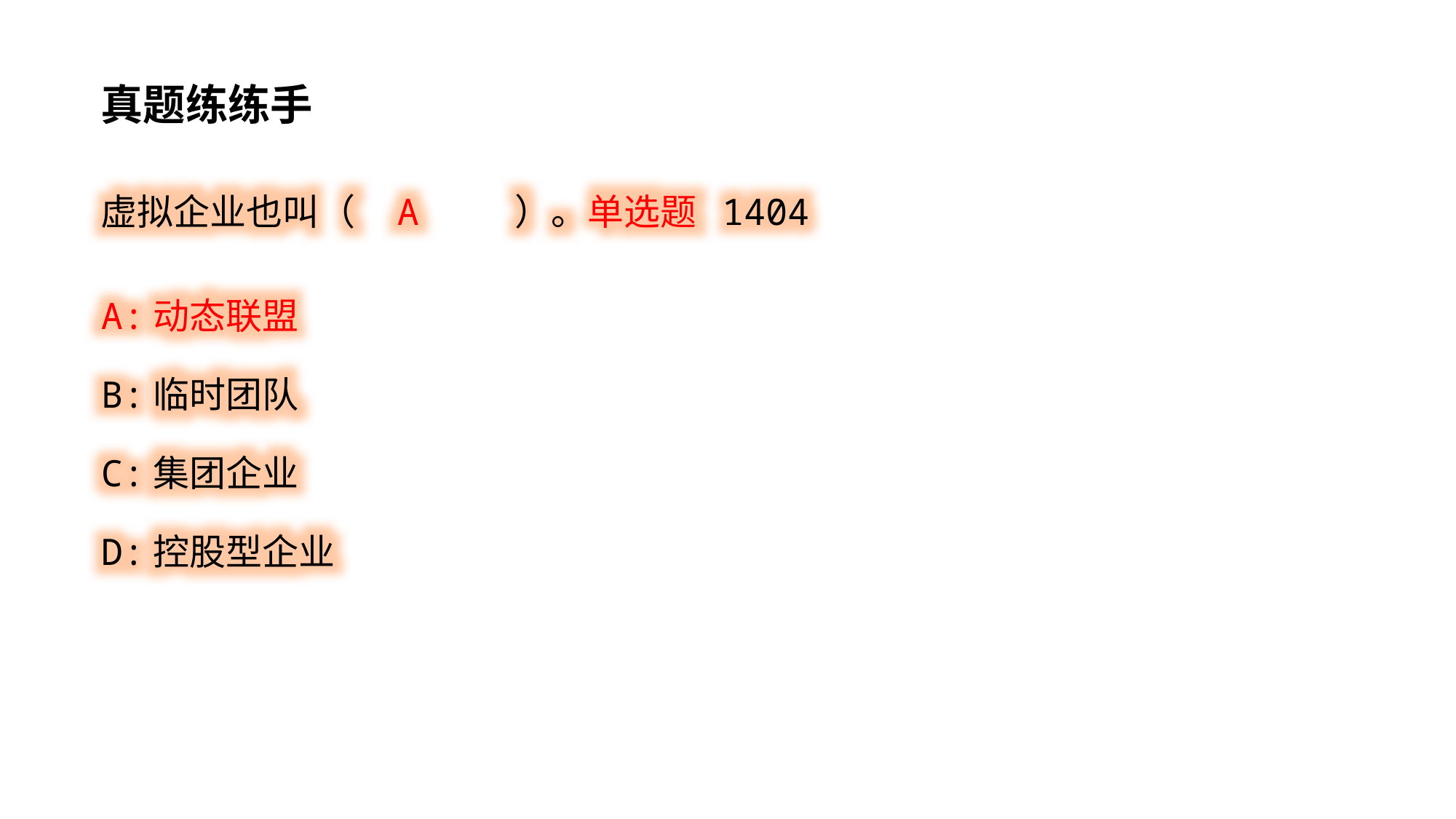

真题练练手
虚拟企业也叫（    A    ）。单选题  1404

A:动态联盟

B:临时团队

C:集团企业

D:控股型企业